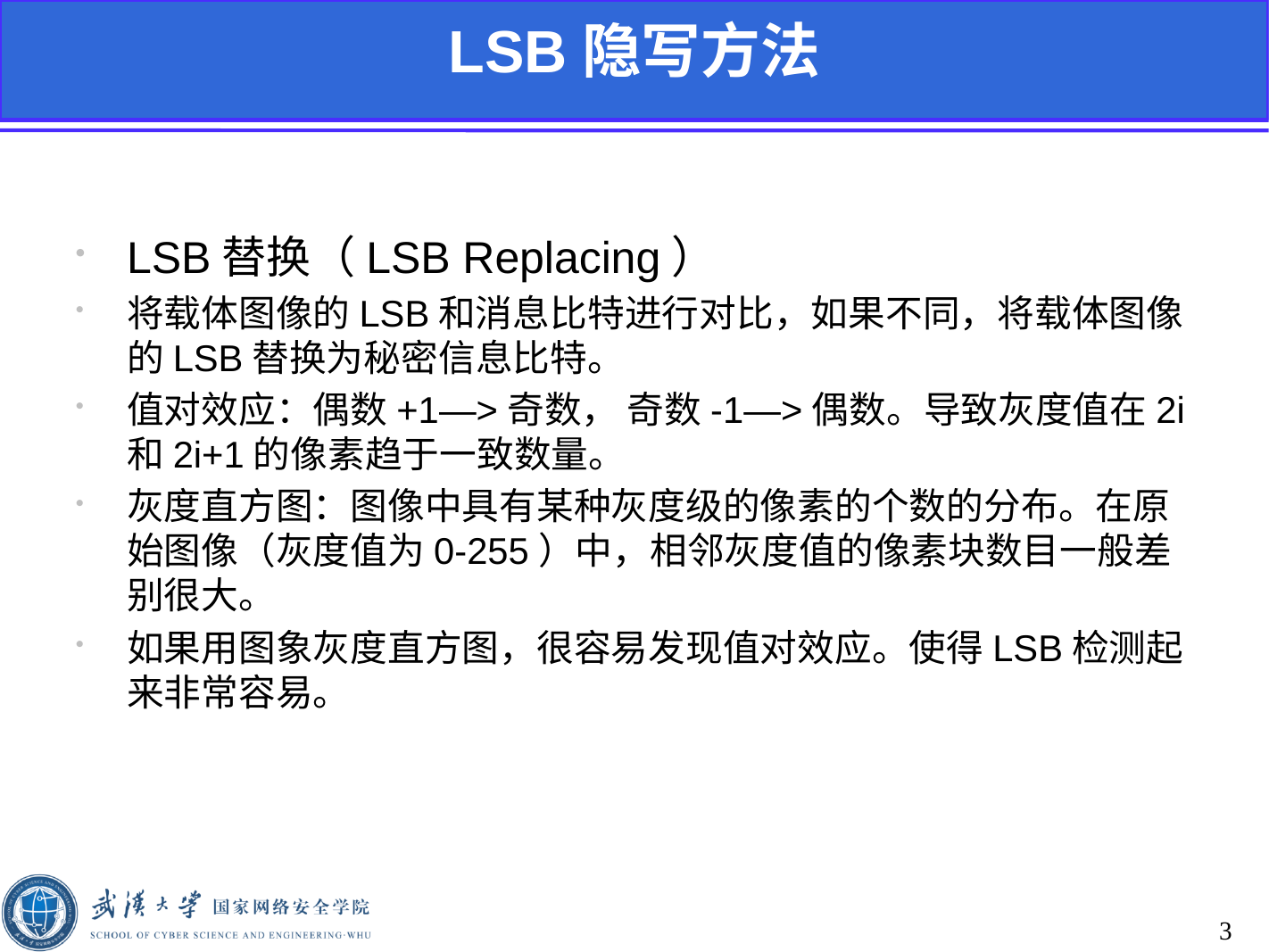

LSB隐写方法

LSB替换（LSB Replacing）
将载体图像的LSB和消息比特进行对比，如果不同，将载体图像的LSB替换为秘密信息比特。
值对效应：偶数+1—>奇数， 奇数-1—>偶数。导致灰度值在2i和2i+1的像素趋于一致数量。
灰度直方图：图像中具有某种灰度级的像素的个数的分布。在原始图像（灰度值为0-255）中，相邻灰度值的像素块数目一般差别很大。
如果用图象灰度直方图，很容易发现值对效应。使得LSB检测起来非常容易。